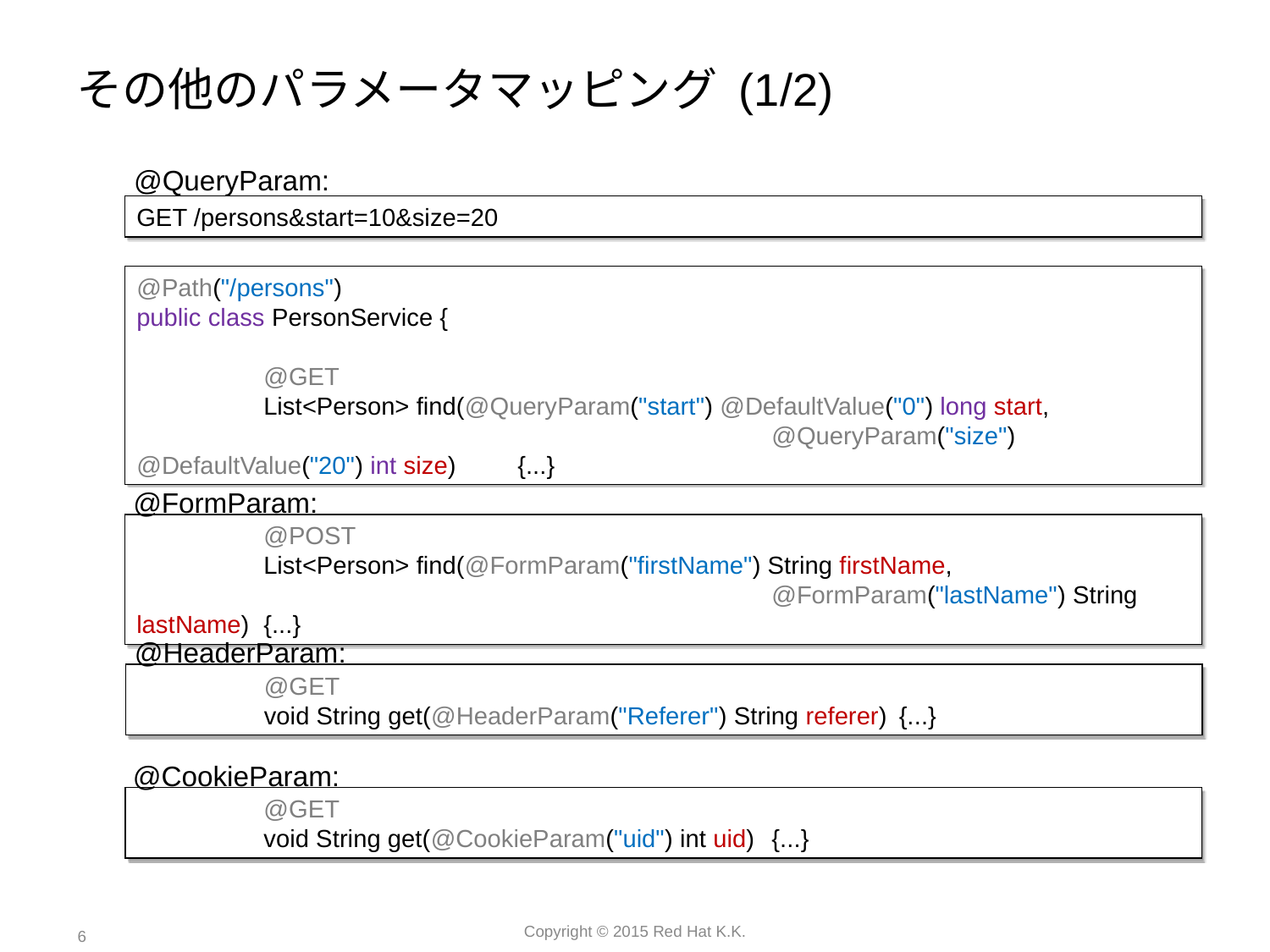

# その他のパラメータマッピング (1/2)
@QueryParam:
GET /persons&start=10&size=20
@Path("/persons")
public class PersonService {

	@GET
	List<Person> find(@QueryParam("start") @DefaultValue("0") long start,
					@QueryParam("size") @DefaultValue("20") int size)	{...}
@FormParam:
	@POST
	List<Person> find(@FormParam("firstName") String firstName,
					@FormParam("lastName") String lastName)	{...}
@HeaderParam:
	@GET
	void String get(@HeaderParam("Referer") String referer)	{...}
@CookieParam:
	@GET
	void String get(@CookieParam("uid") int uid)	{...}
6
Copyright © 2015 Red Hat K.K.